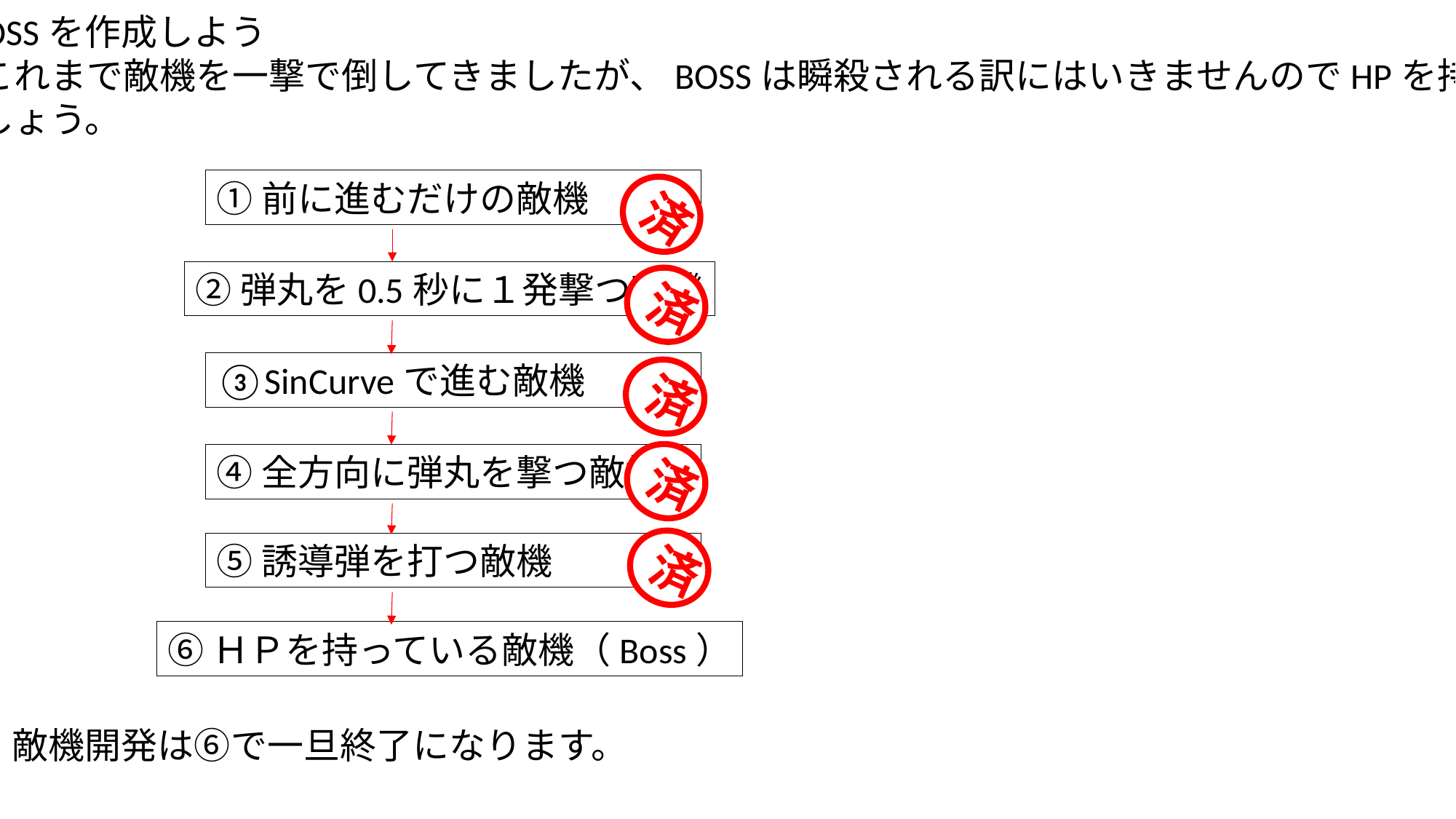

・BOSSを作成しよう
　これまで敵機を一撃で倒してきましたが、BOSSは瞬殺される訳にはいきませんのでHPを持ち
ましょう。
①前に進むだけの敵機
済
②弾丸を0.5秒に１発撃つ敵機
済
③SinCurveで進む敵機
済
④全方向に弾丸を撃つ敵機
済
済
⑤誘導弾を打つ敵機
⑥ＨＰを持っている敵機（Boss）
敵機開発は⑥で一旦終了になります。